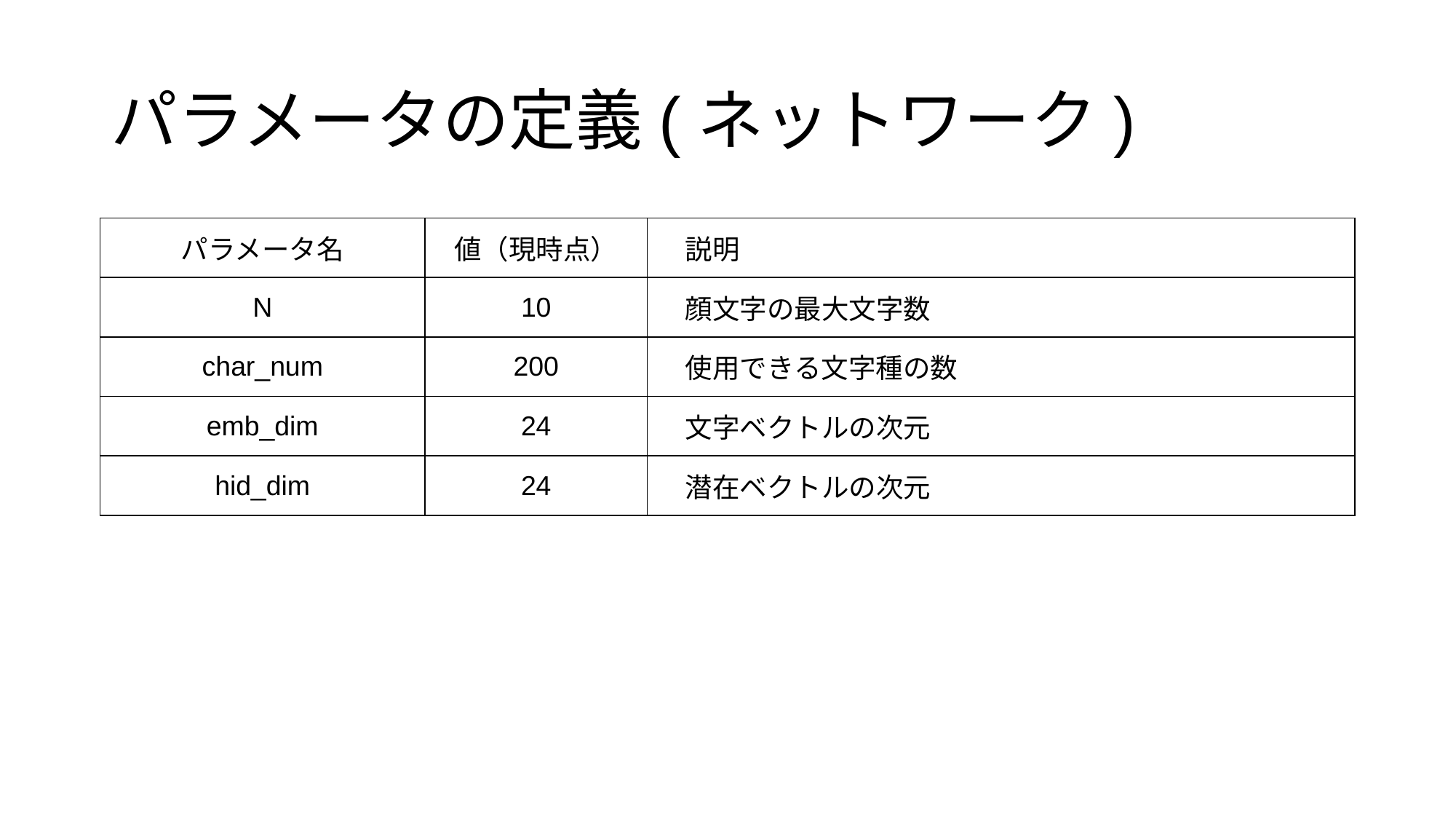

# パラメータの定義(ネットワーク)
| パラメータ名 | 値（現時点） | 説明 |
| --- | --- | --- |
| N | 10 | 顔文字の最大文字数 |
| char\_num | 200 | 使用できる文字種の数 |
| emb\_dim | 24 | 文字ベクトルの次元 |
| hid\_dim | 24 | 潜在ベクトルの次元 |